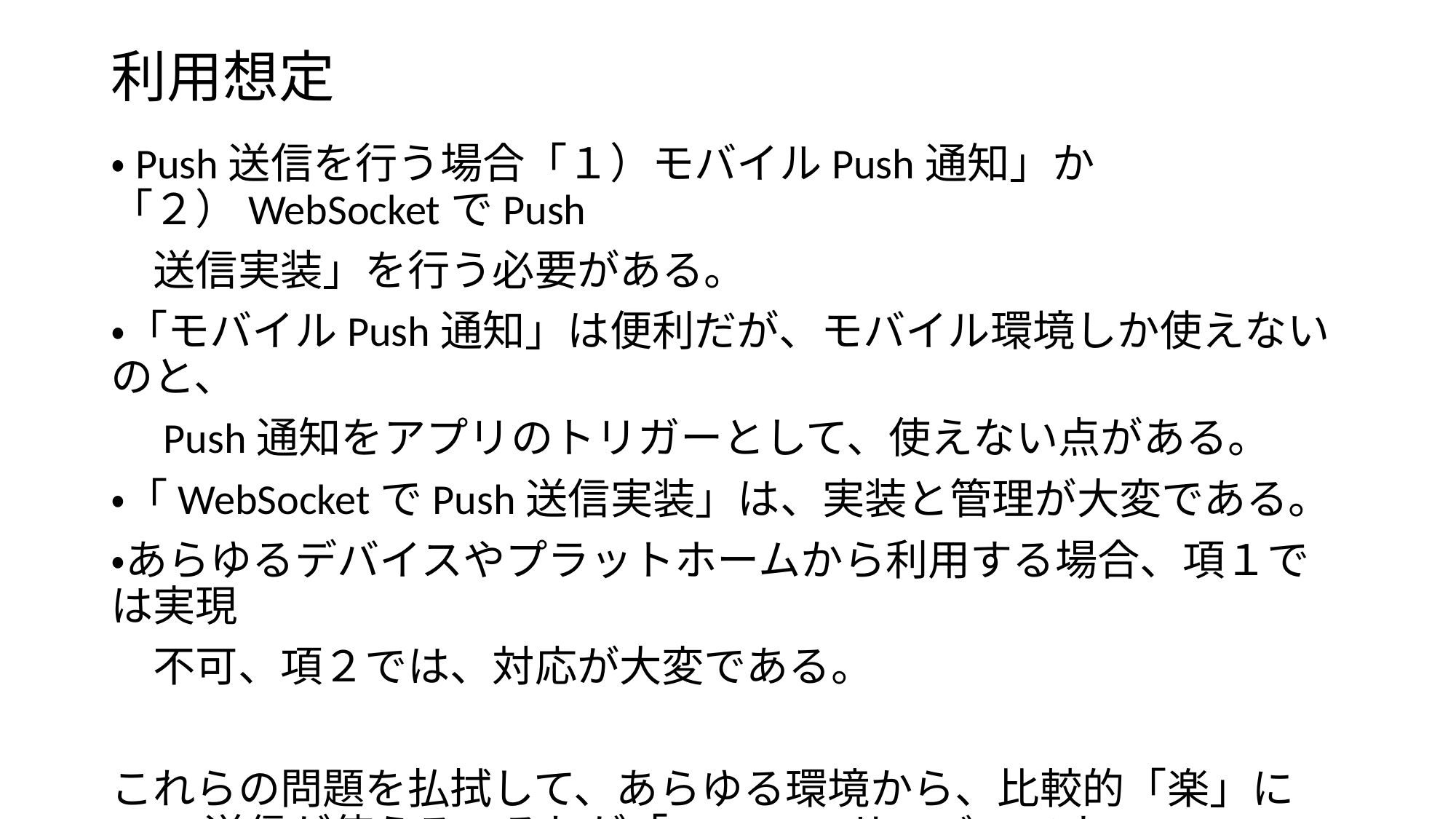

# 利用想定
・Push送信を行う場合「１）モバイルPush通知」か「２）WebSocketでPush
　送信実装」を行う必要がある。
・「モバイルPush通知」は便利だが、モバイル環境しか使えないのと、
　Push通知をアプリのトリガーとして、使えない点がある。
・「WebSocketでPush送信実装」は、実装と管理が大変である。
・あらゆるデバイスやプラットホームから利用する場合、項１では実現
　不可、項２では、対応が大変である。

これらの問題を払拭して、あらゆる環境から、比較的「楽」にPush送信が使える、それが「HttpPushサーバ」です。